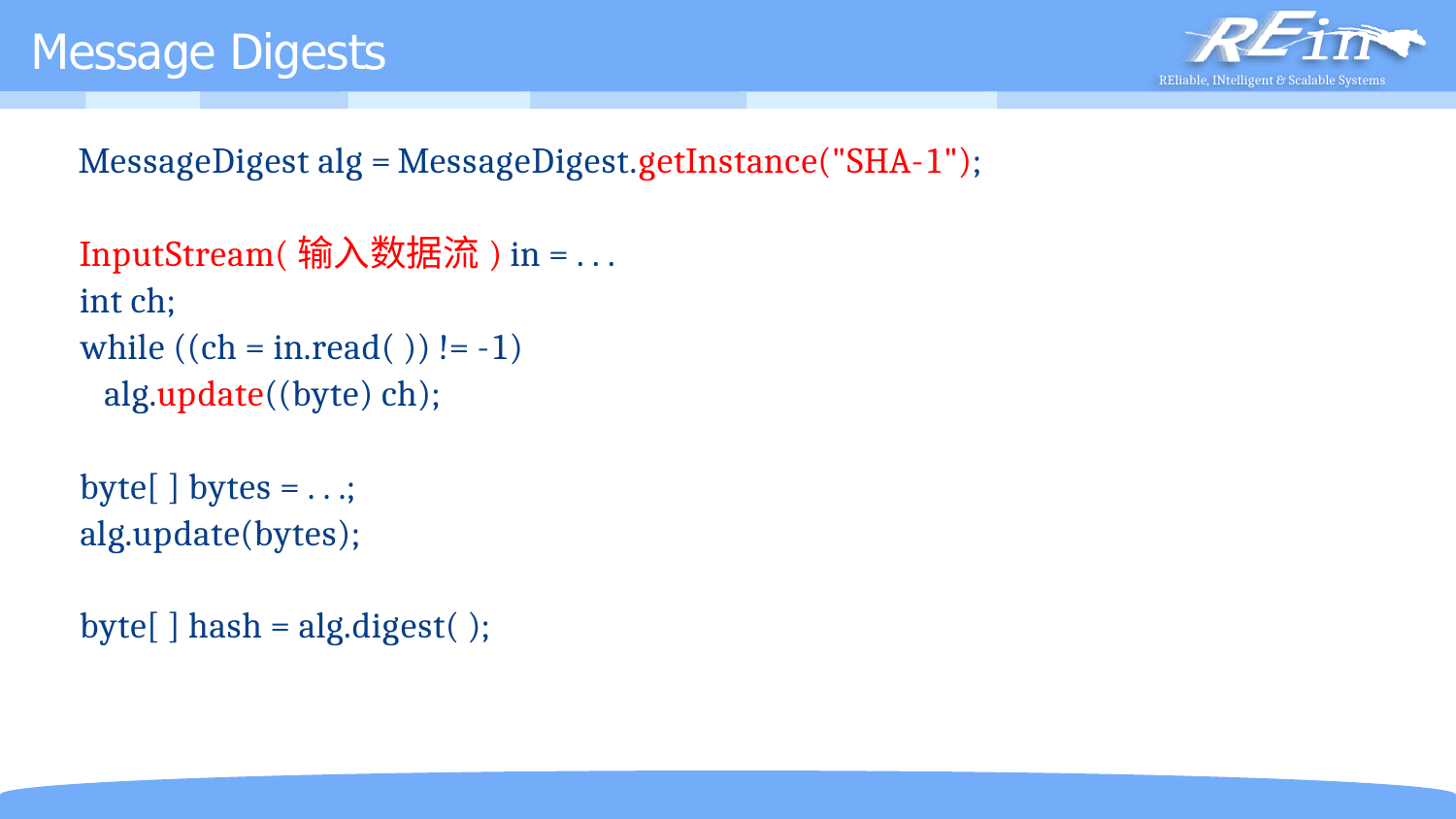

# Message Digests
MessageDigest alg = MessageDigest.getInstance("SHA-1");

InputStream(输入数据流) in = . . .
int ch;
while ((ch = in.read( )) != -1)
   alg.update((byte) ch);

byte[ ] bytes = . . .;
alg.update(bytes);

byte[ ] hash = alg.digest( );

21